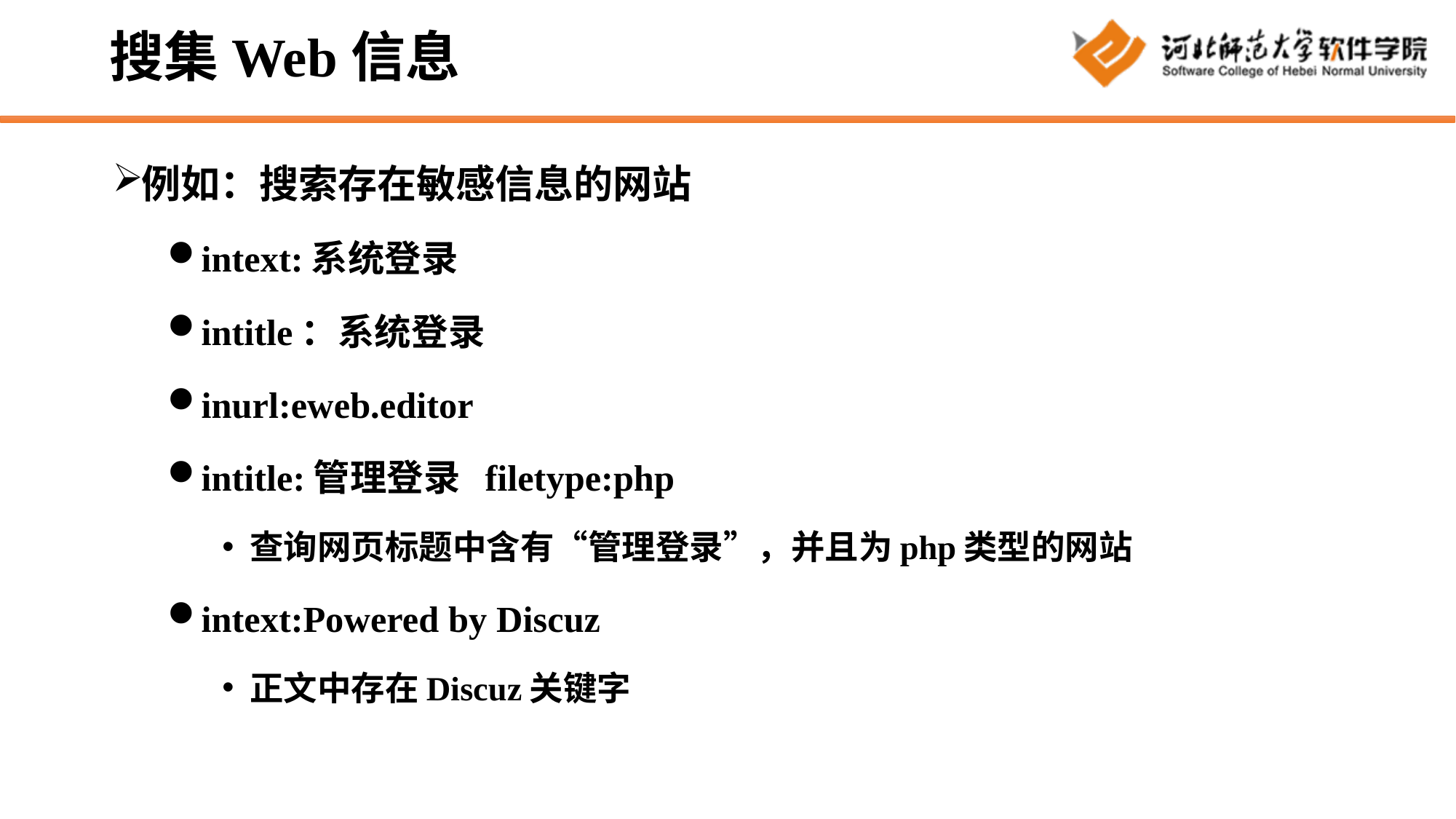

# 搜集Web信息
例如：搜索存在敏感信息的网站
intext:系统登录
intitle：系统登录
inurl:eweb.editor
intitle:管理登录  filetype:php
查询网页标题中含有“管理登录”，并且为php类型的网站
intext:Powered by Discuz
正文中存在Discuz关键字